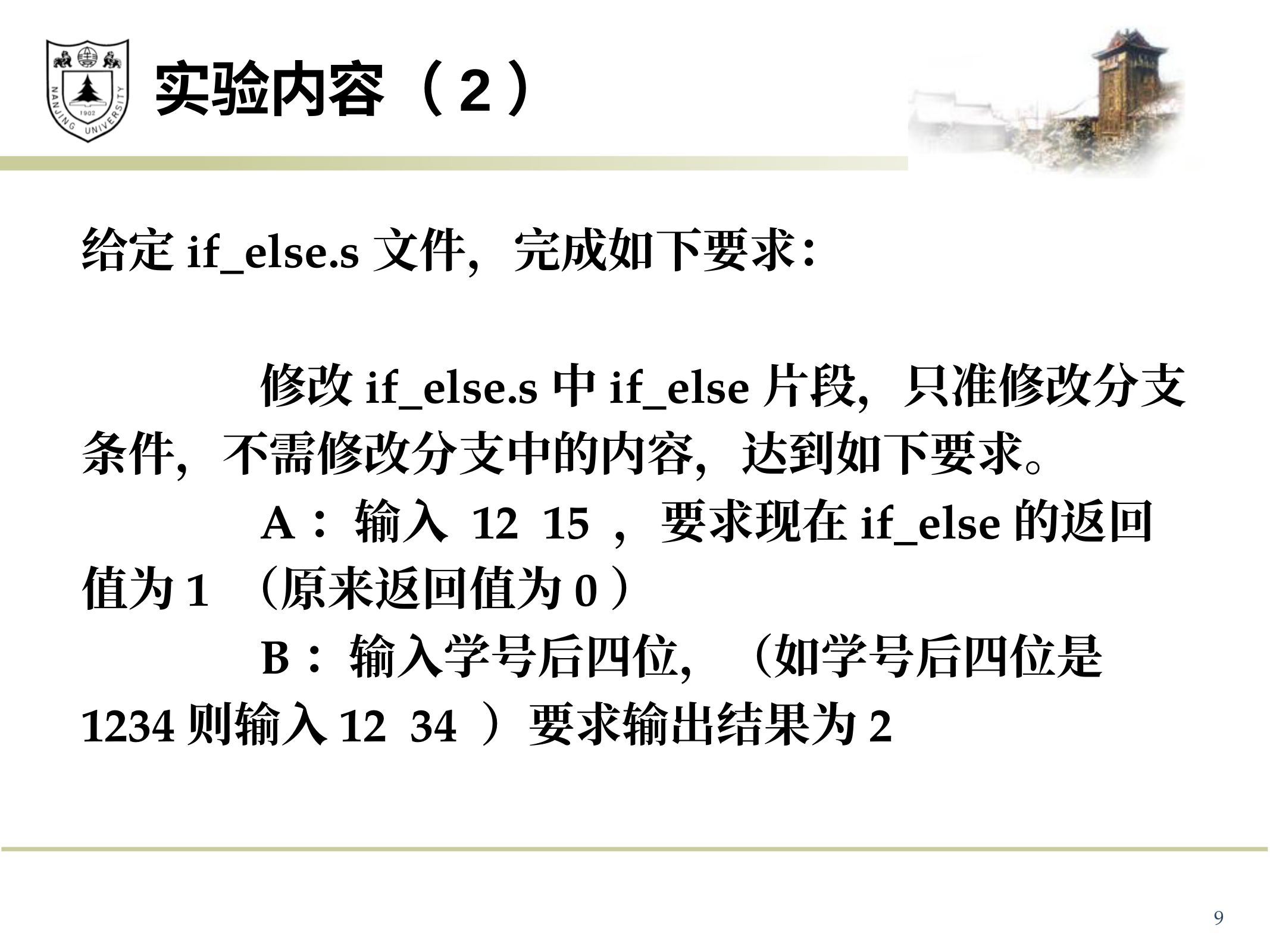

# 实验内容（2）
给定if_else.s文件，完成如下要求：

		修改if_else.s中if_else片段，只准修改分支条件，不需修改分支中的内容，达到如下要求。
		A：输入 12  15 ，要求现在if_else的返回值为1 （原来返回值为0）
		B：输入学号后四位，（如学号后四位是1234则输入12  34 ）要求输出结果为2

9